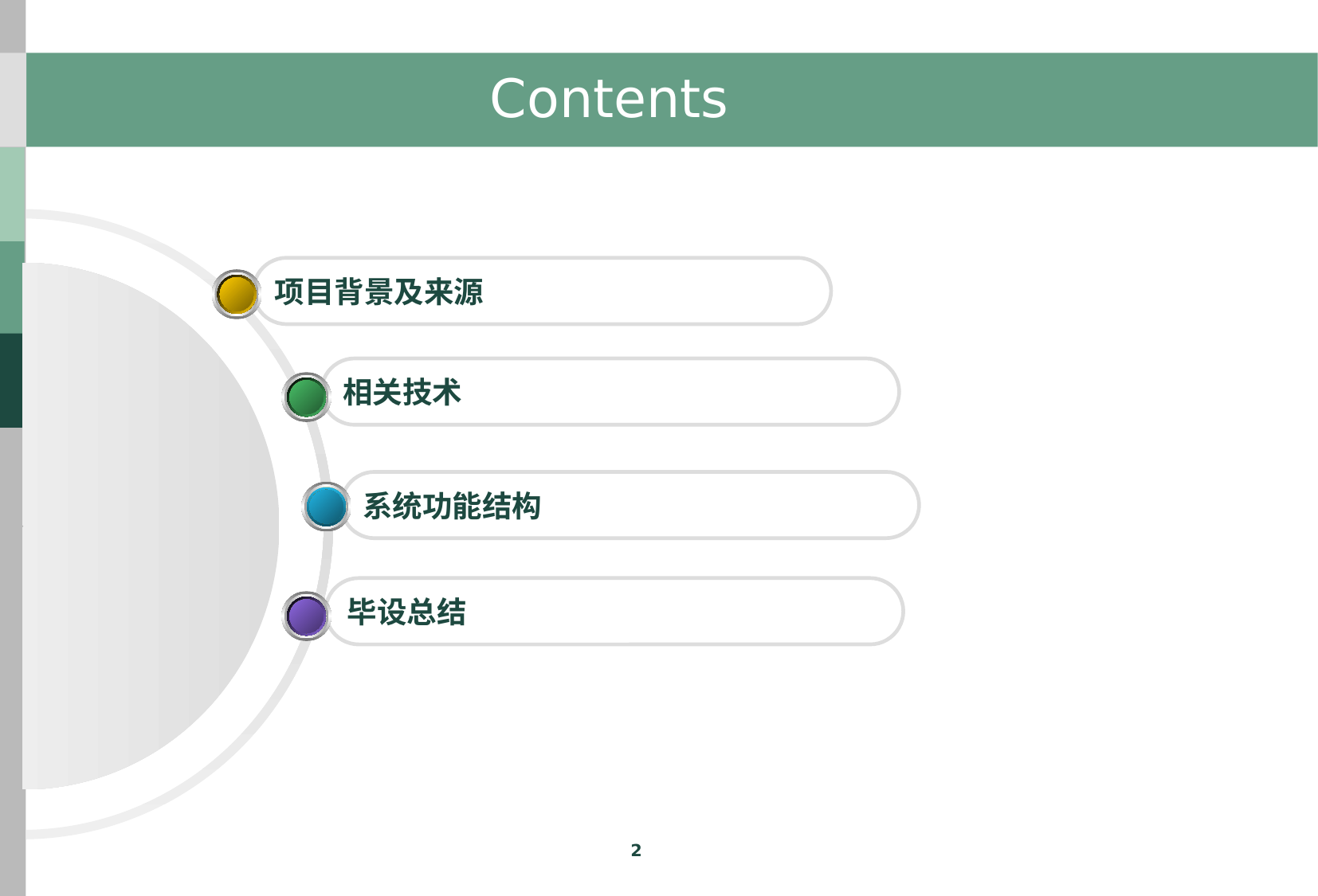

# Contents

项目背景及来源

相关技术

系统功能结构

毕设总结

2